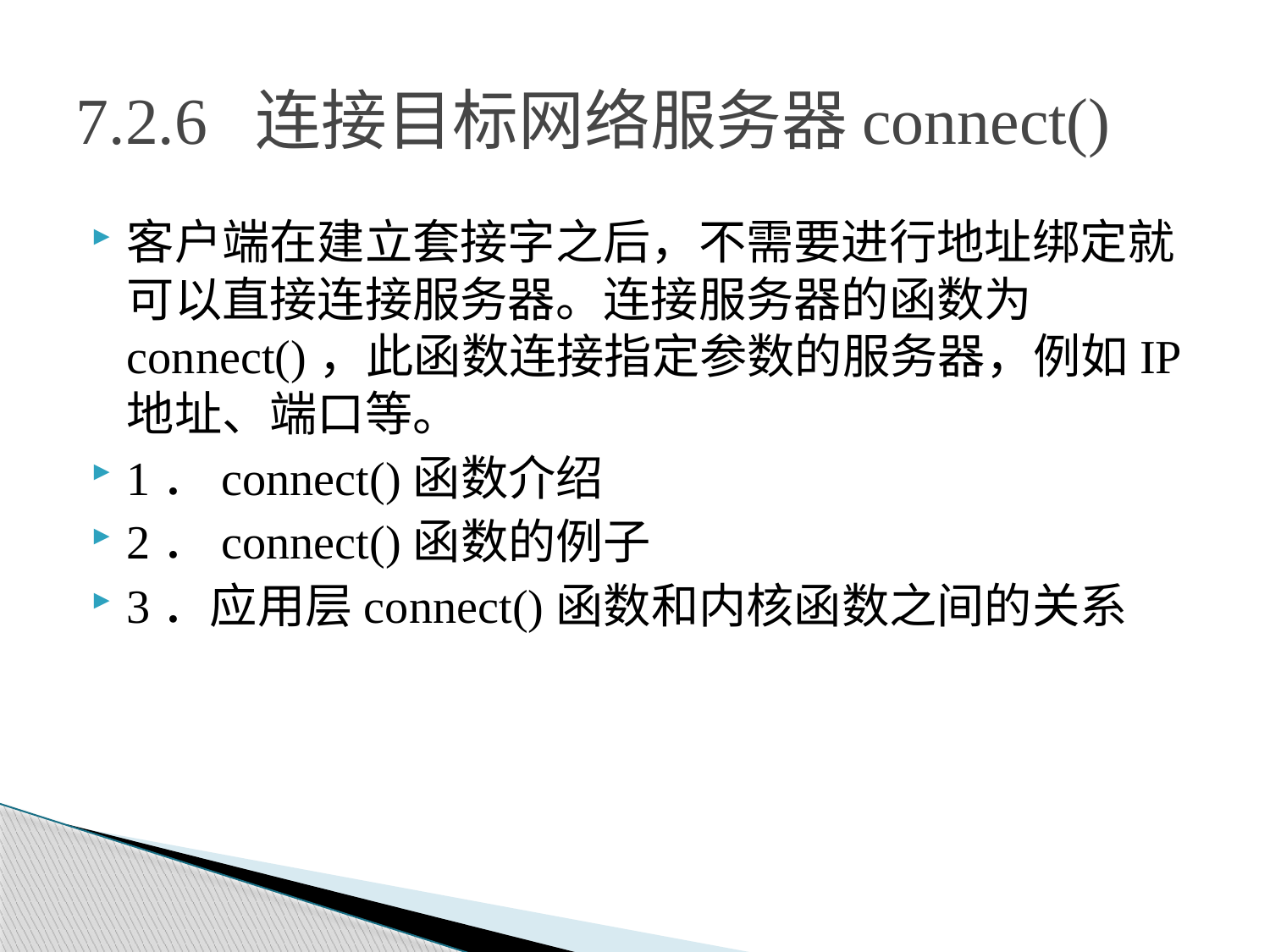

# 7.2.6  连接目标网络服务器connect()
客户端在建立套接字之后，不需要进行地址绑定就可以直接连接服务器。连接服务器的函数为connect()，此函数连接指定参数的服务器，例如IP地址、端口等。
1．connect()函数介绍
2．connect()函数的例子
3．应用层connect()函数和内核函数之间的关系